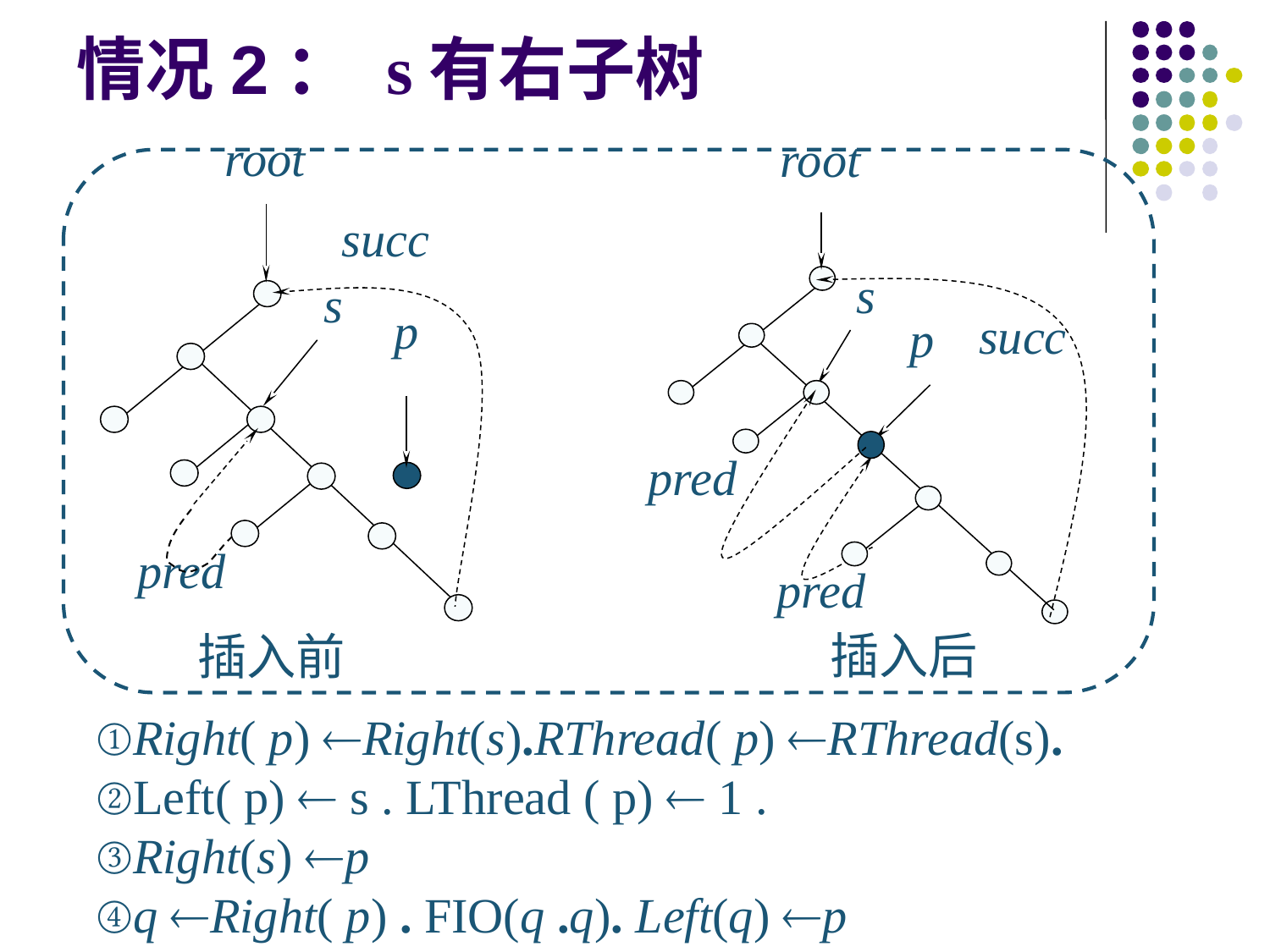

# 情况2： s有右子树

root
succ

s

p

pred

插入后
插入前
root

s

succ
p

pred

pred
①Right( p) ←Right(s).RThread( p) ←RThread(s).
②Left( p) ← s . LThread ( p) ← 1 .
③Right(s) ←p
④q ←Right( p) . FIO(q .q). Left(q) ←p